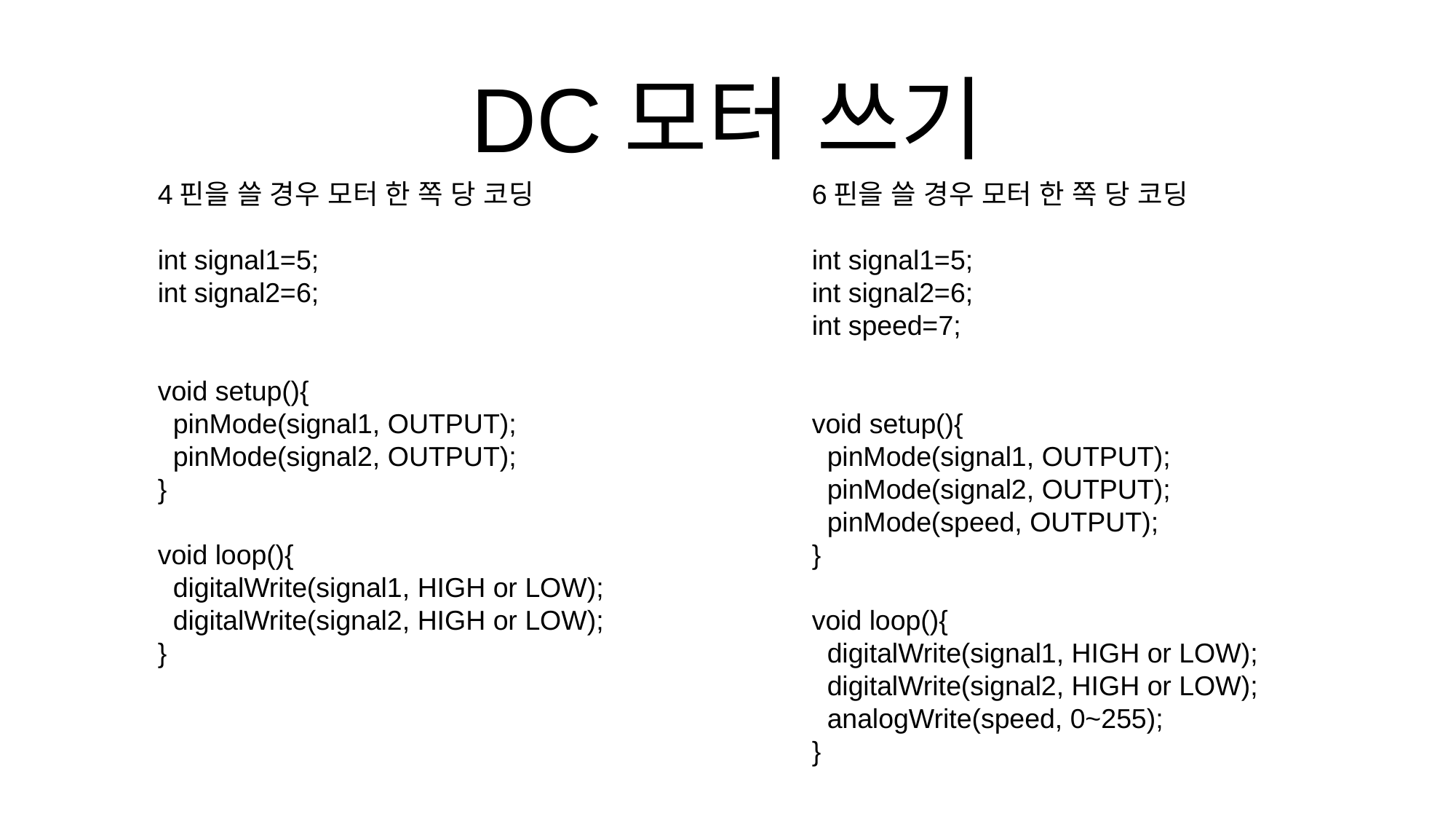

DC모터 쓰기
4핀을 쓸 경우 모터 한 쪽 당 코딩

int signal1=5;
int signal2=6;

void setup(){
  pinMode(signal1, OUTPUT);
  pinMode(signal2, OUTPUT);
}

void loop(){
  digitalWrite(signal1, HIGH or LOW);
  digitalWrite(signal2, HIGH or LOW);
}

6핀을 쓸 경우 모터 한 쪽 당 코딩

int signal1=5;
int signal2=6;
int speed=7;

void setup(){
  pinMode(signal1, OUTPUT);
  pinMode(signal2, OUTPUT);
  pinMode(speed, OUTPUT);
}

void loop(){
  digitalWrite(signal1, HIGH or LOW);
  digitalWrite(signal2, HIGH or LOW);
  analogWrite(speed, 0~255);
}